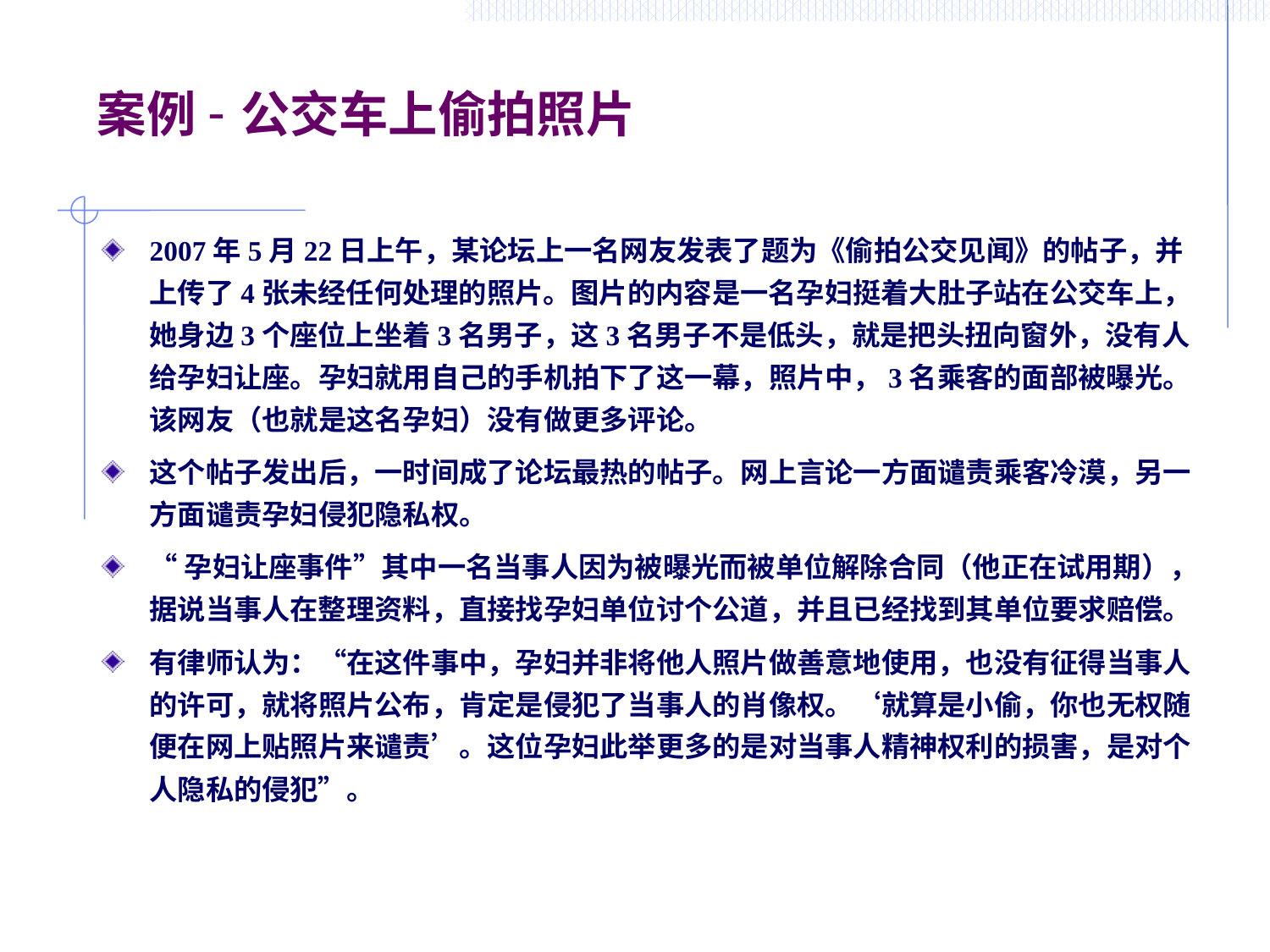

# 案例-公交车上偷拍照片
2007年5月22日上午，某论坛上一名网友发表了题为《偷拍公交见闻》的帖子，并上传了4张未经任何处理的照片。图片的内容是一名孕妇挺着大肚子站在公交车上，她身边3个座位上坐着3名男子，这3名男子不是低头，就是把头扭向窗外，没有人给孕妇让座。孕妇就用自己的手机拍下了这一幕，照片中，3名乘客的面部被曝光。该网友（也就是这名孕妇）没有做更多评论。
这个帖子发出后，一时间成了论坛最热的帖子。网上言论一方面谴责乘客冷漠，另一方面谴责孕妇侵犯隐私权。
“孕妇让座事件”其中一名当事人因为被曝光而被单位解除合同（他正在试用期），据说当事人在整理资料，直接找孕妇单位讨个公道，并且已经找到其单位要求赔偿。
有律师认为：“在这件事中，孕妇并非将他人照片做善意地使用，也没有征得当事人的许可，就将照片公布，肯定是侵犯了当事人的肖像权。‘就算是小偷，你也无权随便在网上贴照片来谴责’。这位孕妇此举更多的是对当事人精神权利的损害，是对个人隐私的侵犯”。